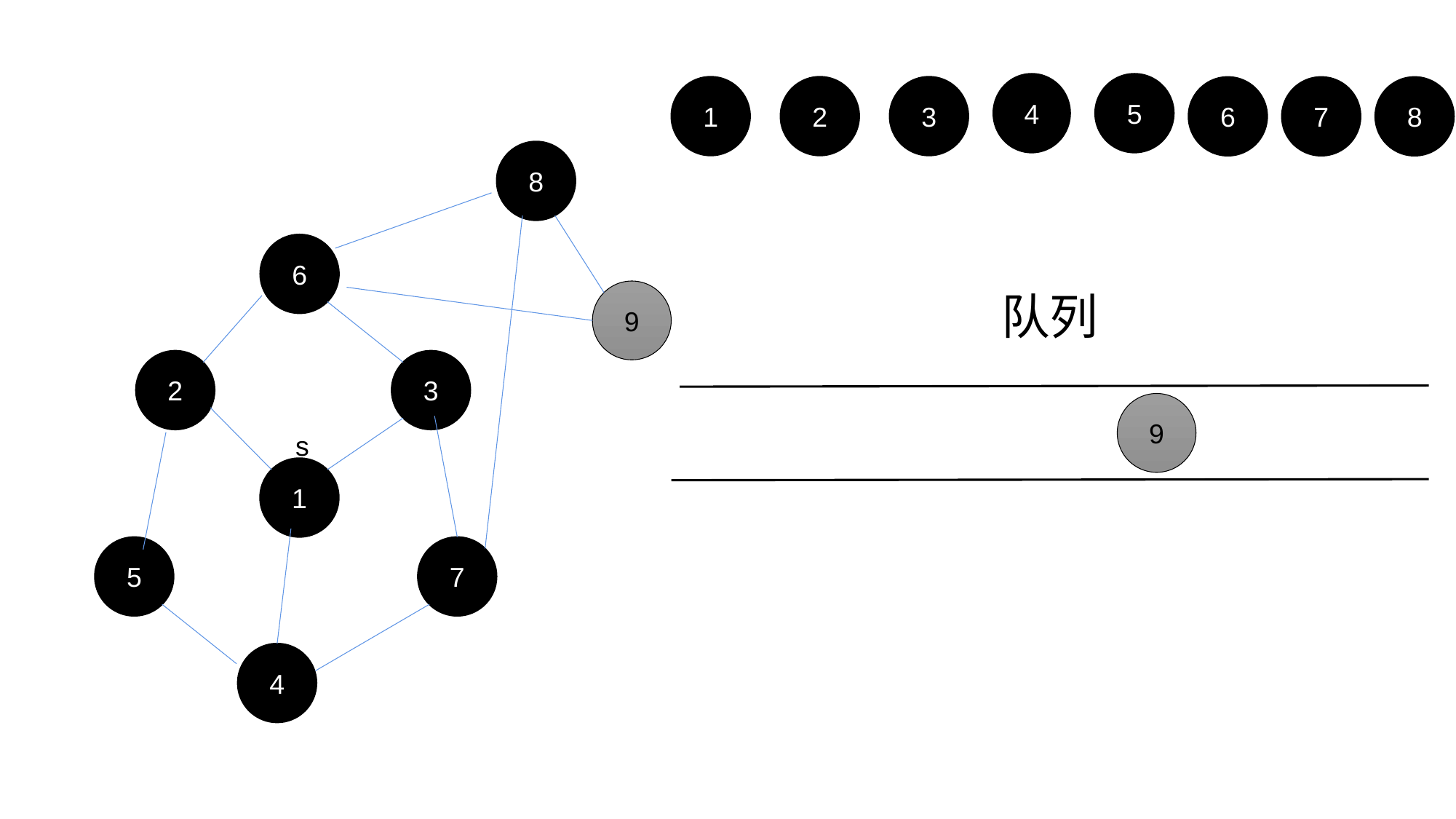

4
5
1
2
3
6
7
8
8
6
9
队列
2
3
9
s
1
5
7
4